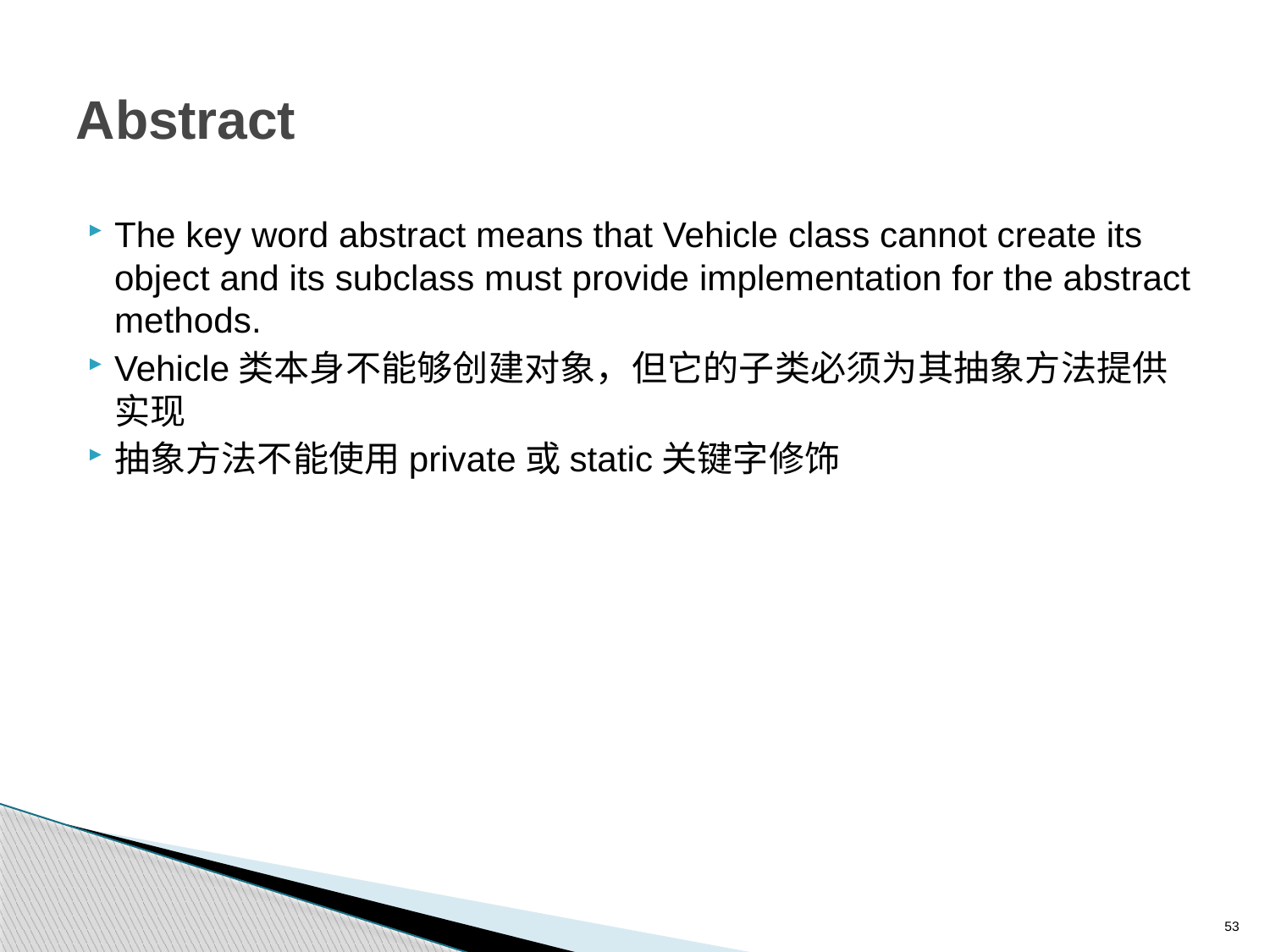

# Abstract
The key word abstract means that Vehicle class cannot create its object and its subclass must provide implementation for the abstract methods.
Vehicle类本身不能够创建对象，但它的子类必须为其抽象方法提供实现
抽象方法不能使用private或static关键字修饰
53